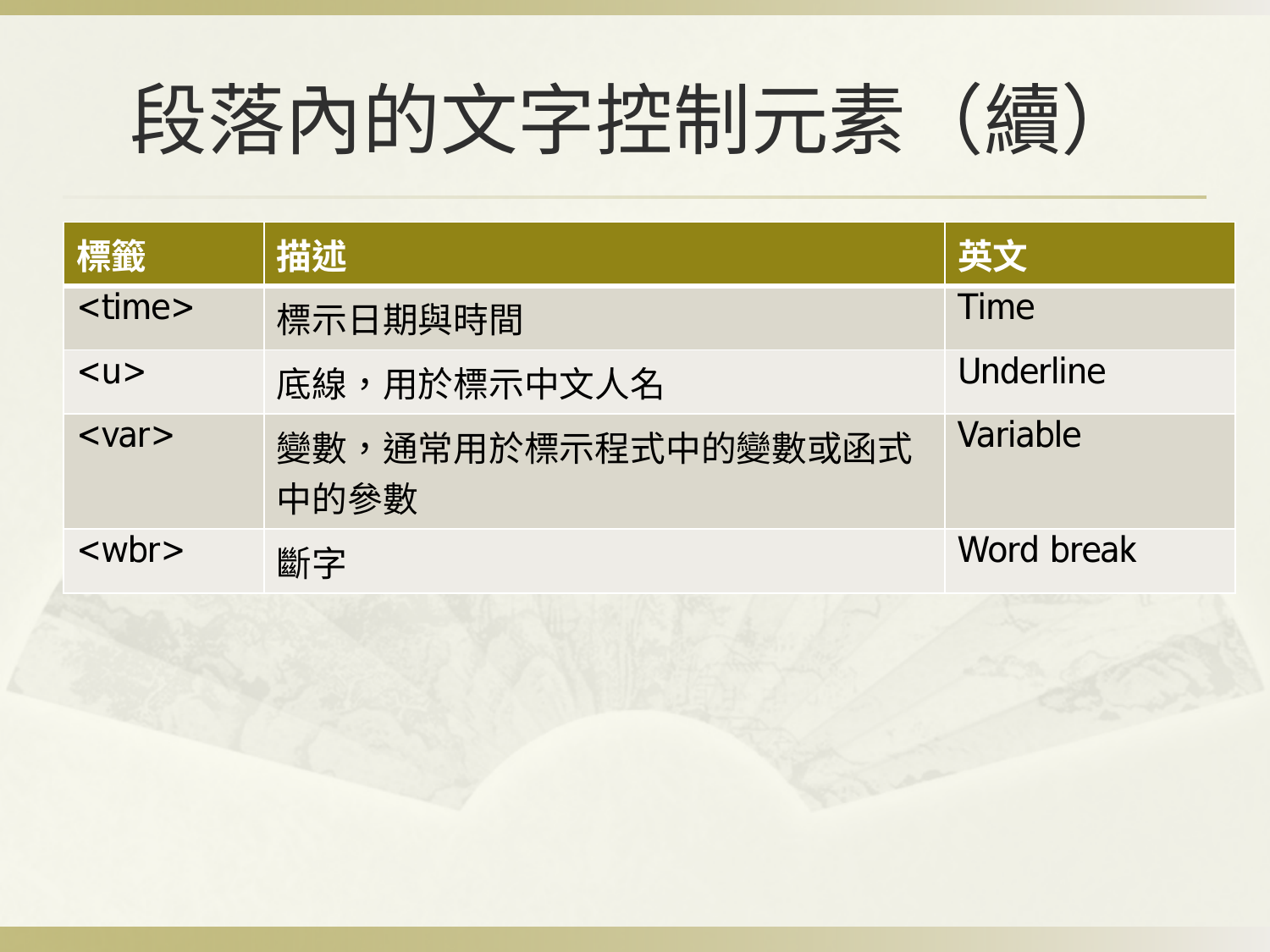

# 段落內的文字控制元素（續）
| 標籤 | 描述 | 英文 |
| --- | --- | --- |
| <time> | 標示日期與時間 | Time |
| <u> | 底線，用於標示中文人名 | Underline |
| <var> | 變數，通常用於標示程式中的變數或函式中的參數 | Variable |
| <wbr> | 斷字 | Word break |